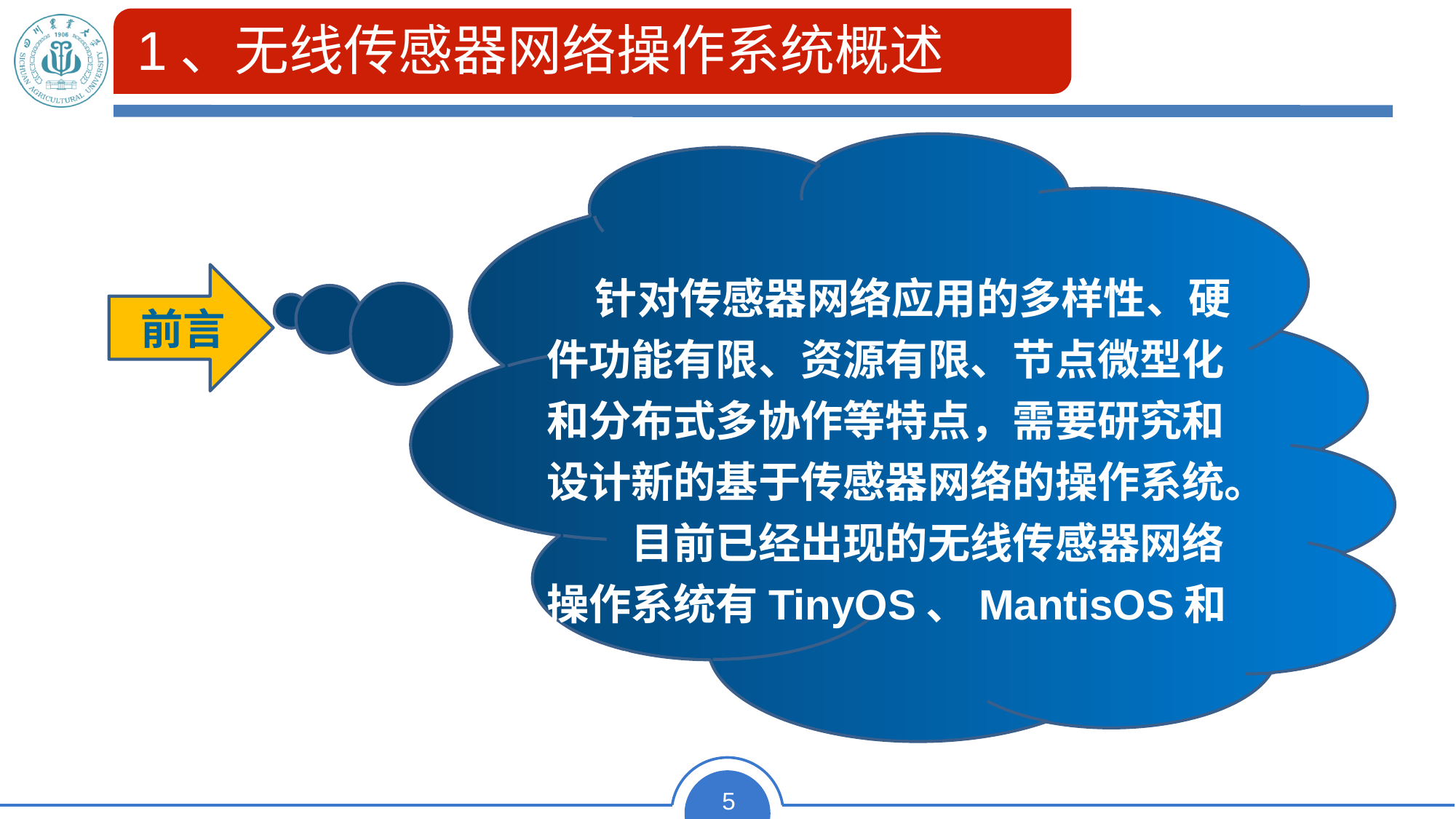

# 1、无线传感器网络操作系统概述
    针对传感器网络应用的多样性、硬件功能有限、资源有限、节点微型化和分布式多协作等特点，需要研究和设计新的基于传感器网络的操作系统。
　　目前已经出现的无线传感器网络操作系统有TinyOS、MantisOS和SOS。

前言